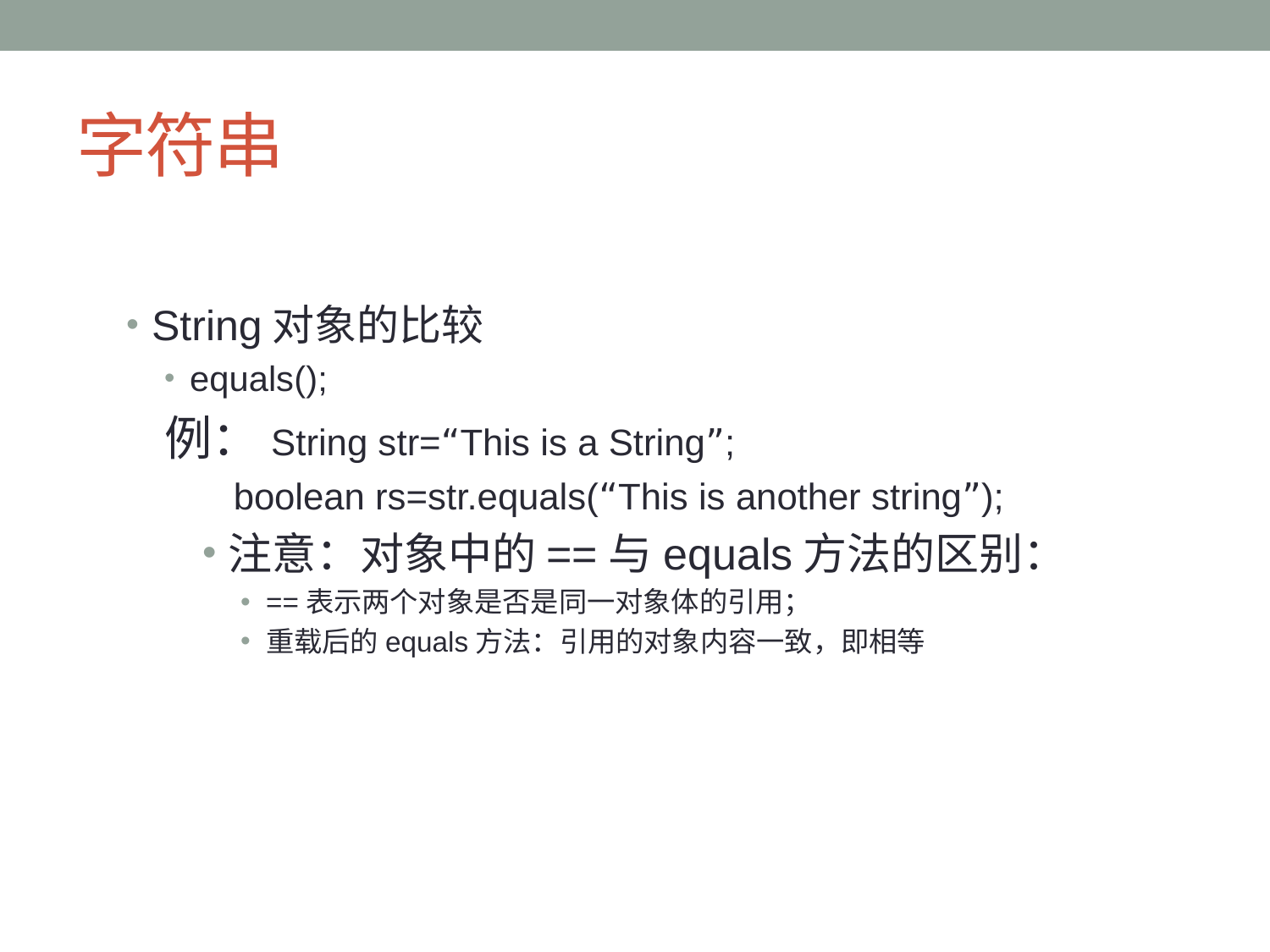

# 字符串
String对象的比较
equals();
例：String str=“This is a String”;
   boolean rs=str.equals(“This is another string”);
注意：对象中的==与equals方法的区别：
==表示两个对象是否是同一对象体的引用；
重载后的equals方法：引用的对象内容一致，即相等